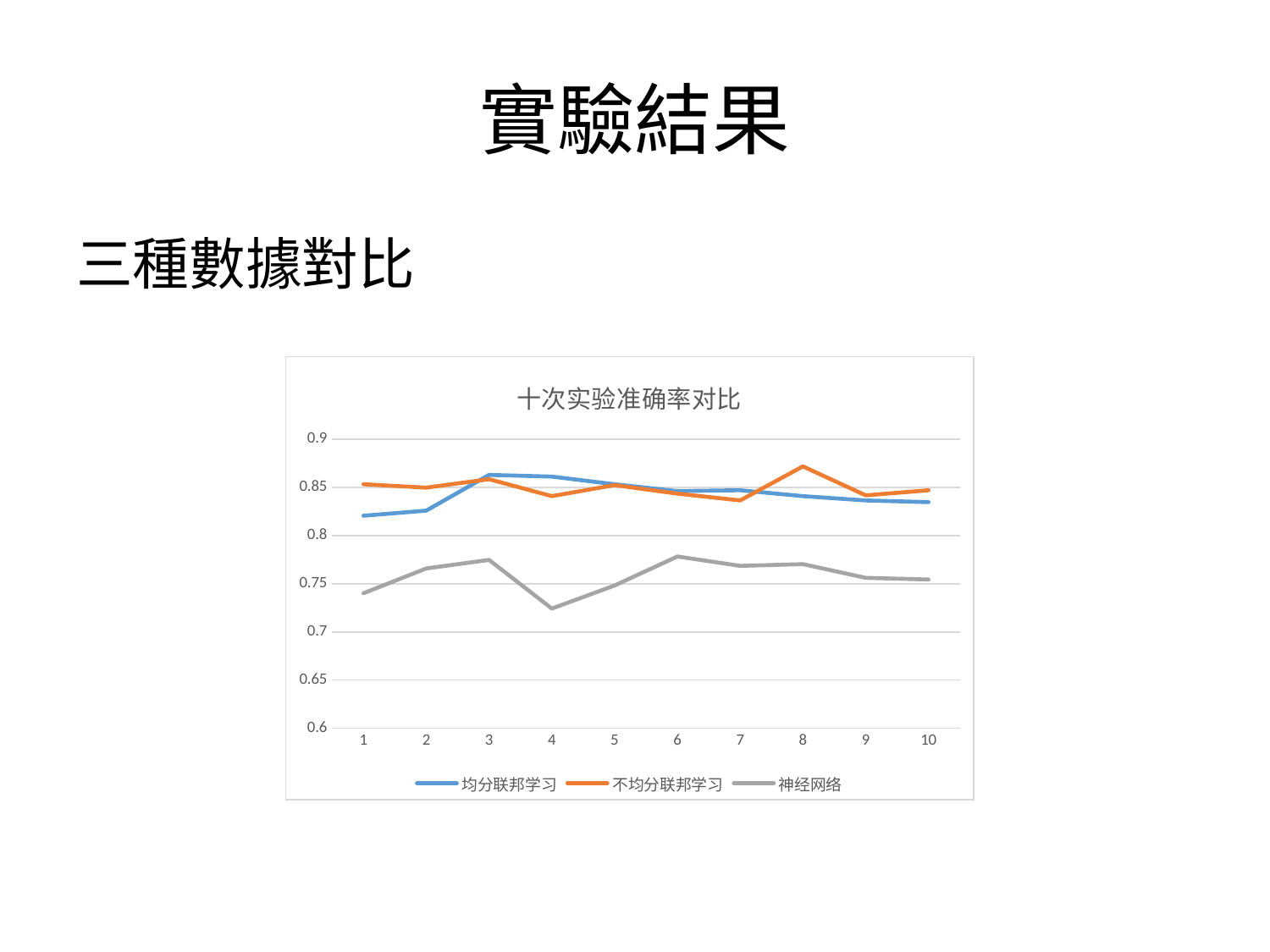

# 實驗結果
三種數據對比

### Chart: 十次实验准确率对比

| Category |  |  |  |
|---|---|---|---|